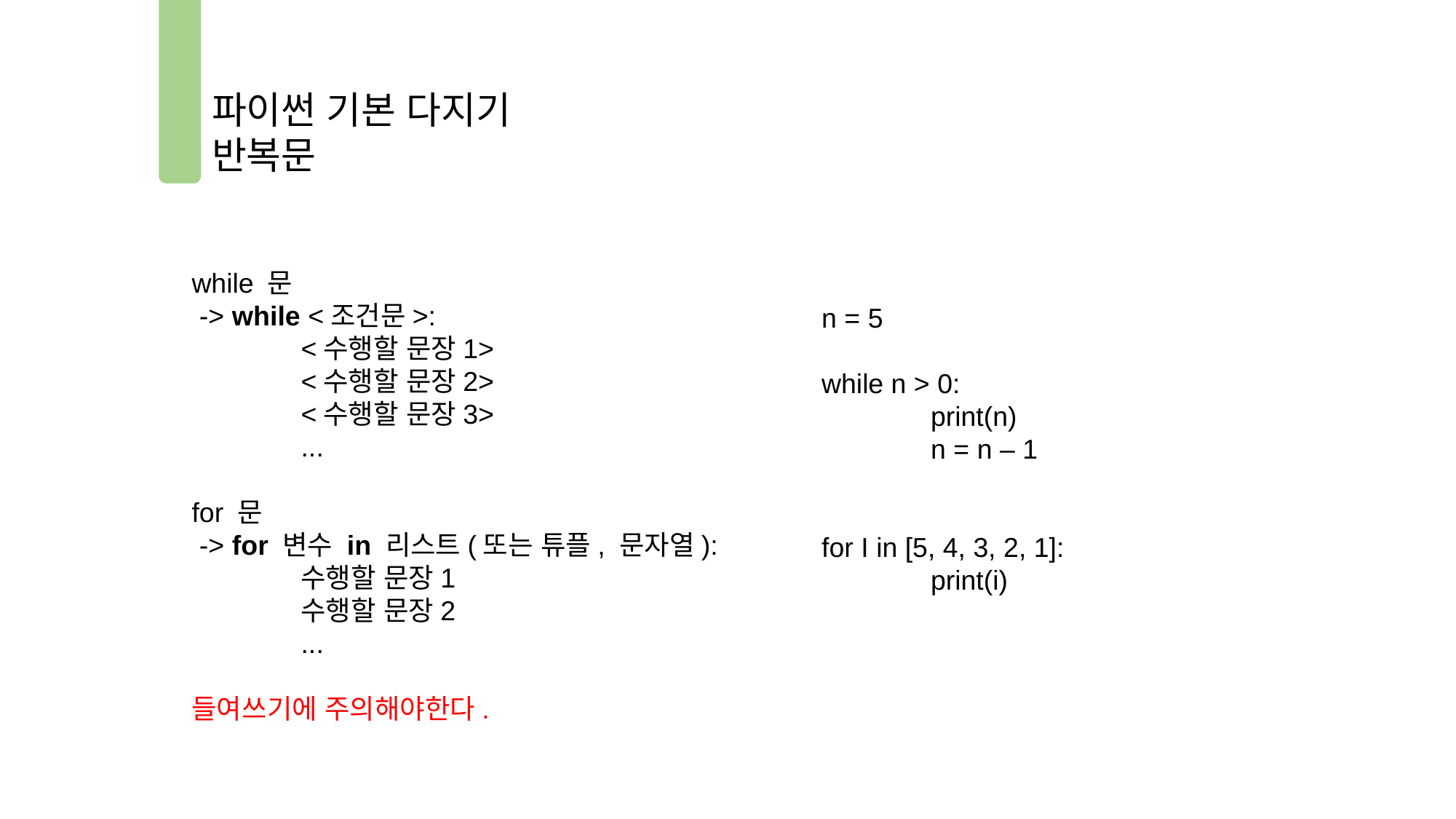

파이썬 기본 다지기
반복문
while 문
 -> while <조건문>:
	<수행할 문장1>
	<수행할 문장2>
	<수행할 문장3>
	...

for 문
 -> for 변수 in 리스트(또는 튜플, 문자열):
	수행할 문장1
	수행할 문장2
	...

들여쓰기에 주의해야한다.
n = 5

while n > 0:
	print(n)
	n = n – 1

for I in [5, 4, 3, 2, 1]:
	print(i)